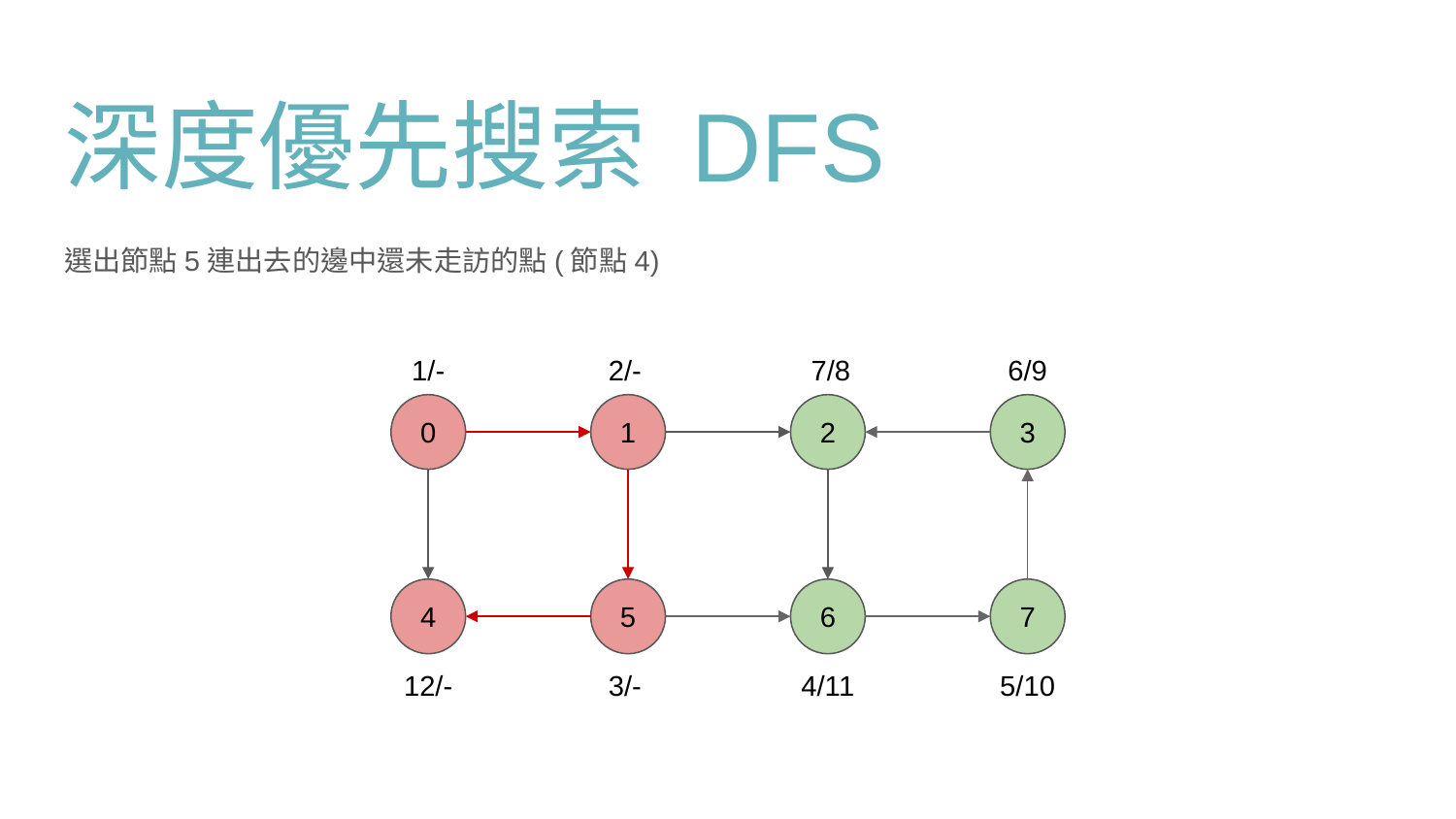

# 深度優先搜索 DFS
選出節點5連出去的邊中還未走訪的點(節點4)
1/-
2/-
7/8
6/9
0
1
2
3
4
5
6
7
12/-
3/-
4/11
5/10